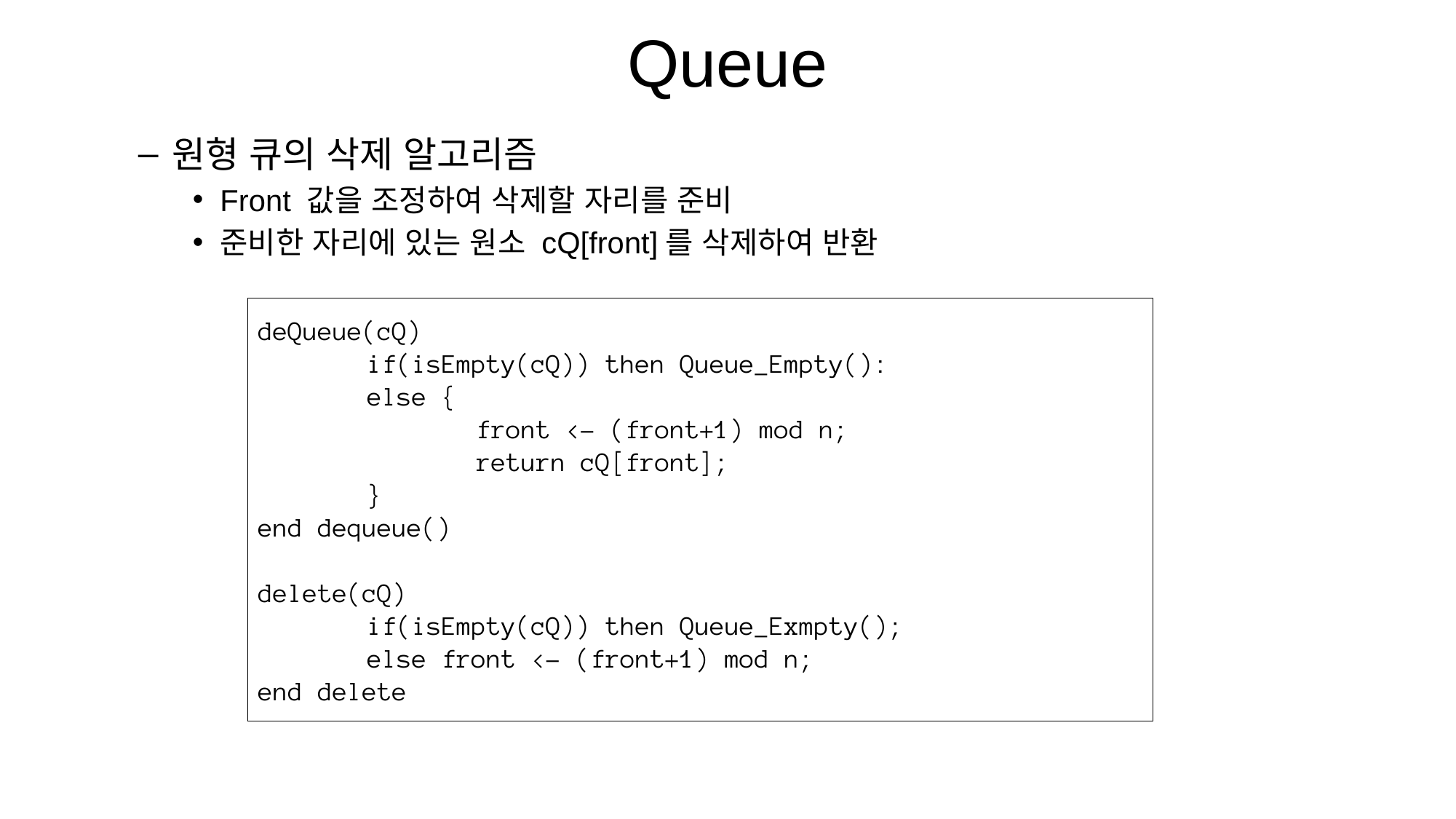

# Queue
원형 큐의 삭제 알고리즘
Front 값을 조정하여 삭제할 자리를 준비
준비한 자리에 있는 원소 cQ[front]를 삭제하여 반환

deQueue(cQ)
	if(isEmpty(cQ)) then Queue_Empty():
	else {
		front <- (front+1) mod n;
		return cQ[front];
	}
end dequeue()

delete(cQ)
	if(isEmpty(cQ)) then Queue_Exmpty();
	else front <- (front+1) mod n;
end delete